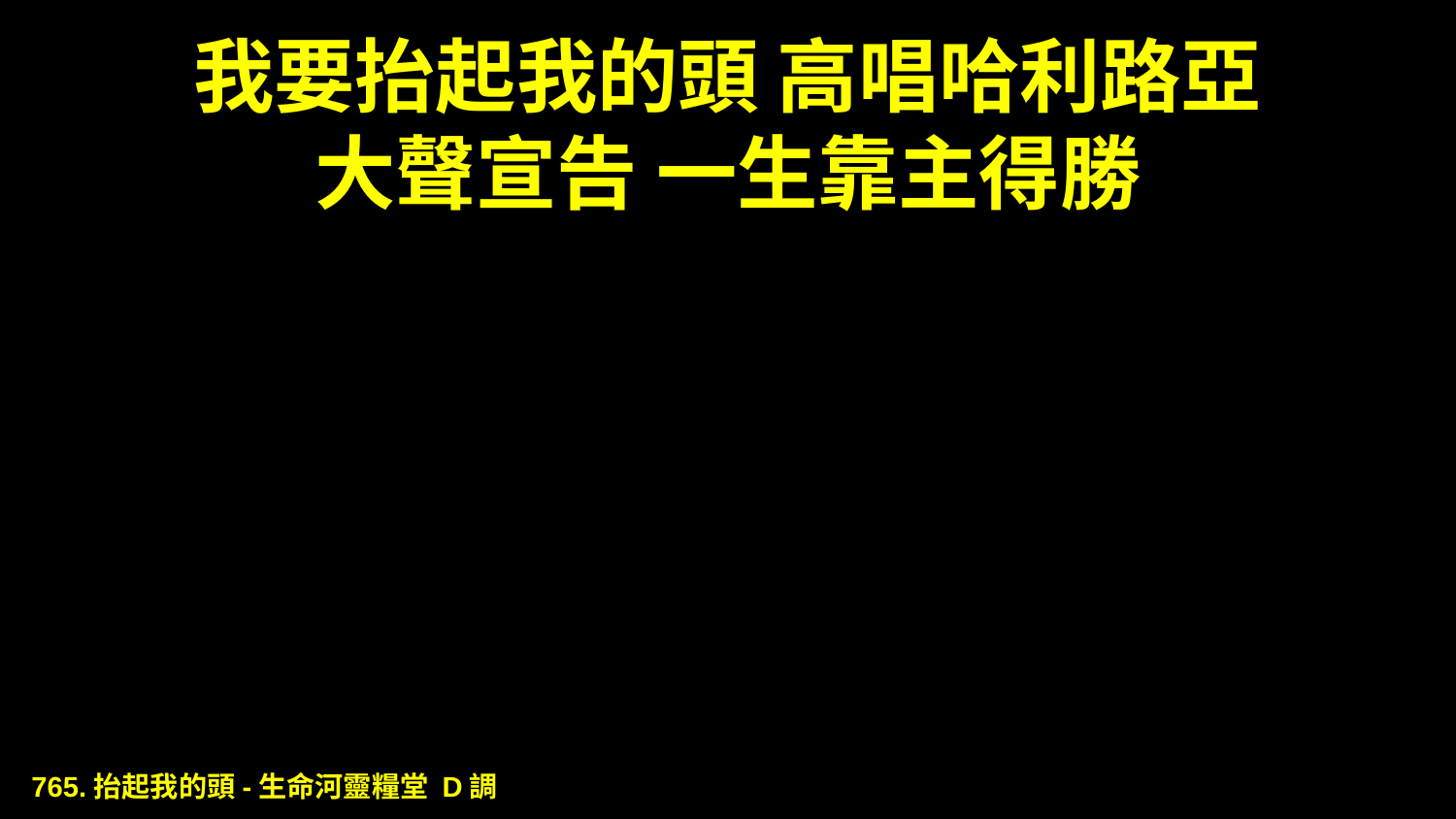

# 我要抬起我的頭 高唱哈利路亞 大聲宣告 一生靠主得勝
765.抬起我的頭-生命河靈糧堂 D調